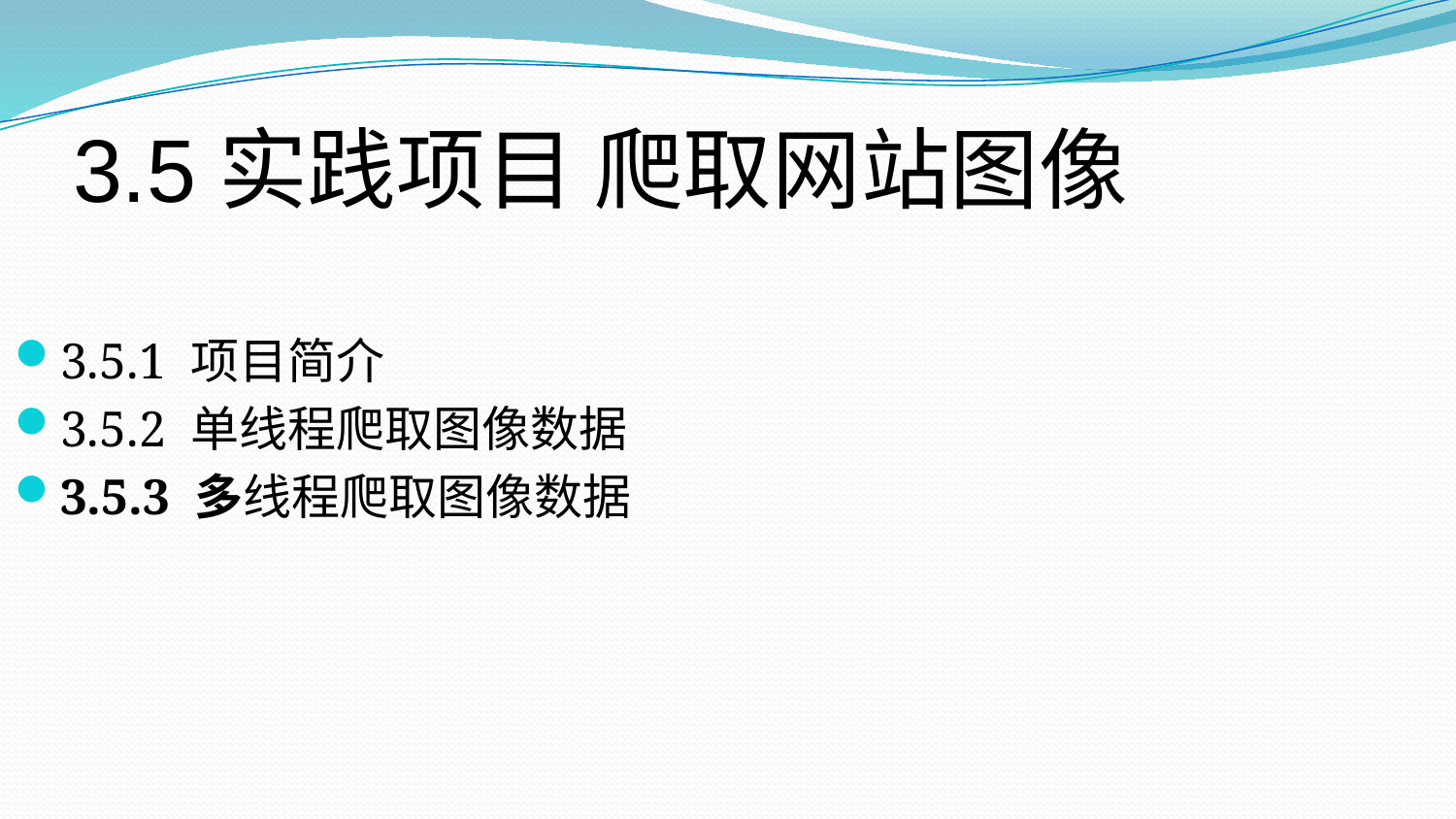

# 3.5	实践项目 爬取网站图像
3.5.1 项目简介
3.5.2 单线程爬取图像数据
3.5.3 多线程爬取图像数据